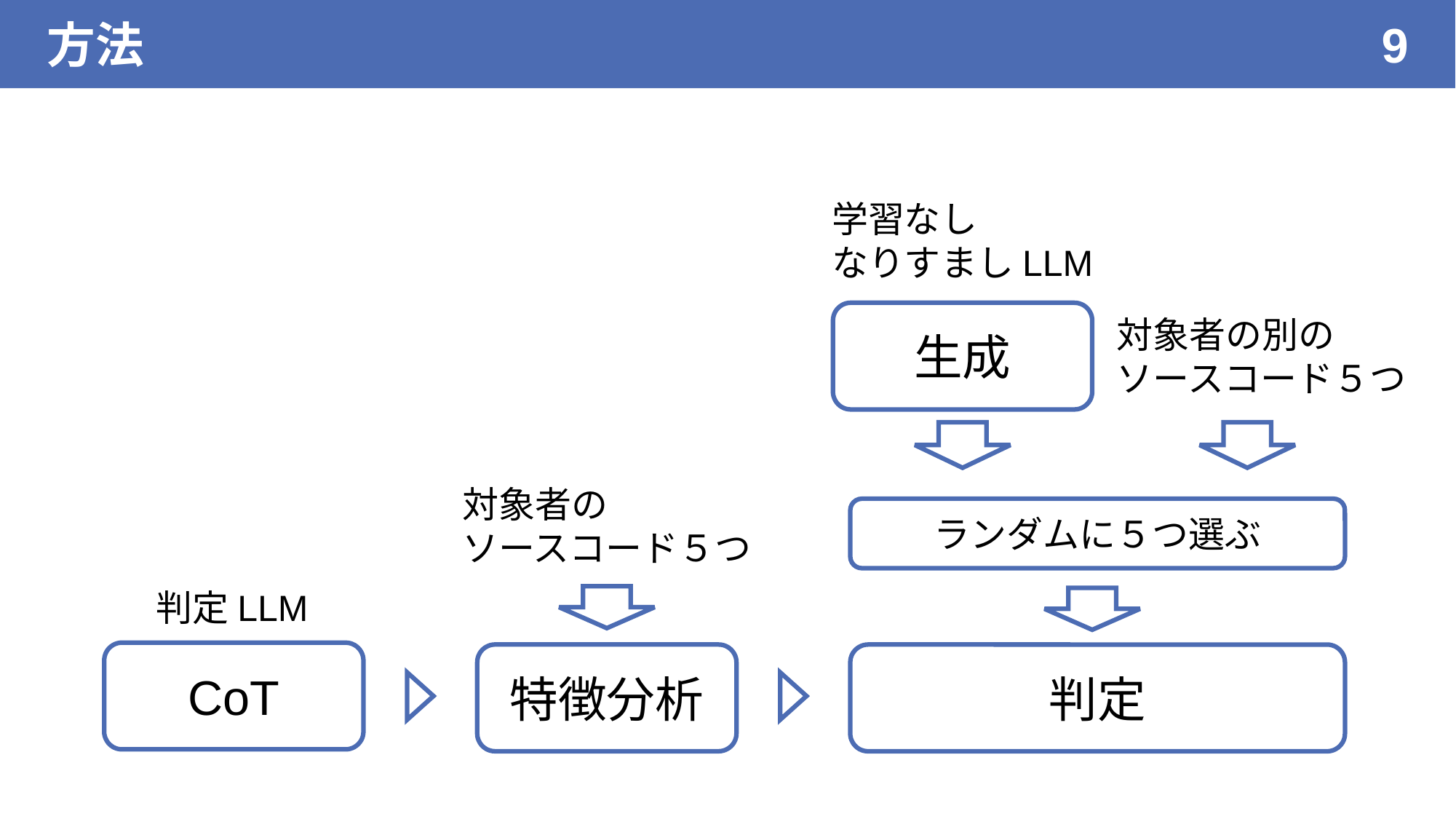

方法
9
学習なし
なりすましLLM
生成
対象者の別の
ソースコード５つ

対象者の
ソースコード５つ
ランダムに５つ選ぶ
判定LLM

CoT
特徴分析
判定